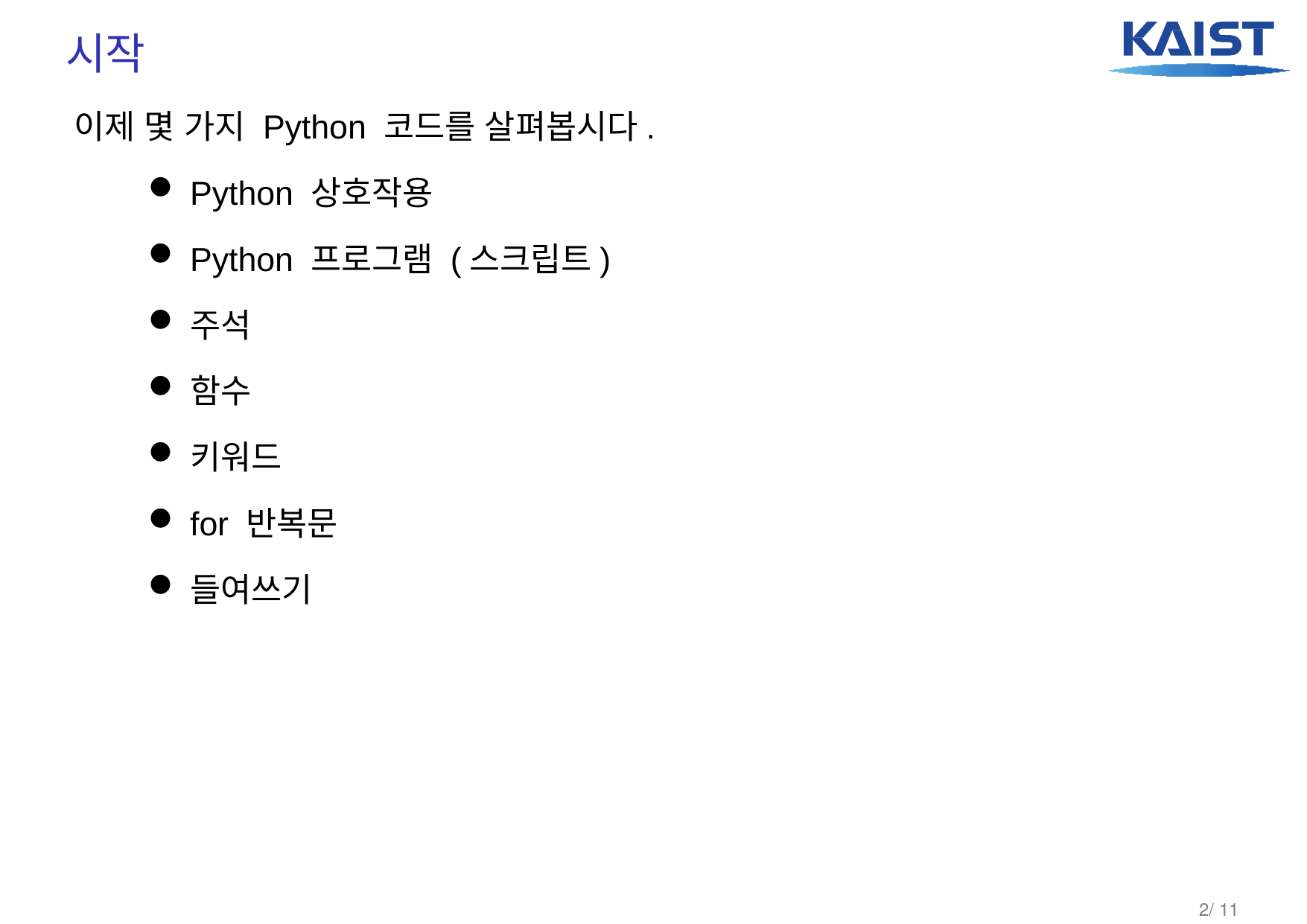

# 시작

이제 몇 가지 Python 코드를 살펴봅시다.
Python 상호작용
Python 프로그램 (스크립트)
주석
함수
키워드
for 반복문
들여쓰기

2/ 11